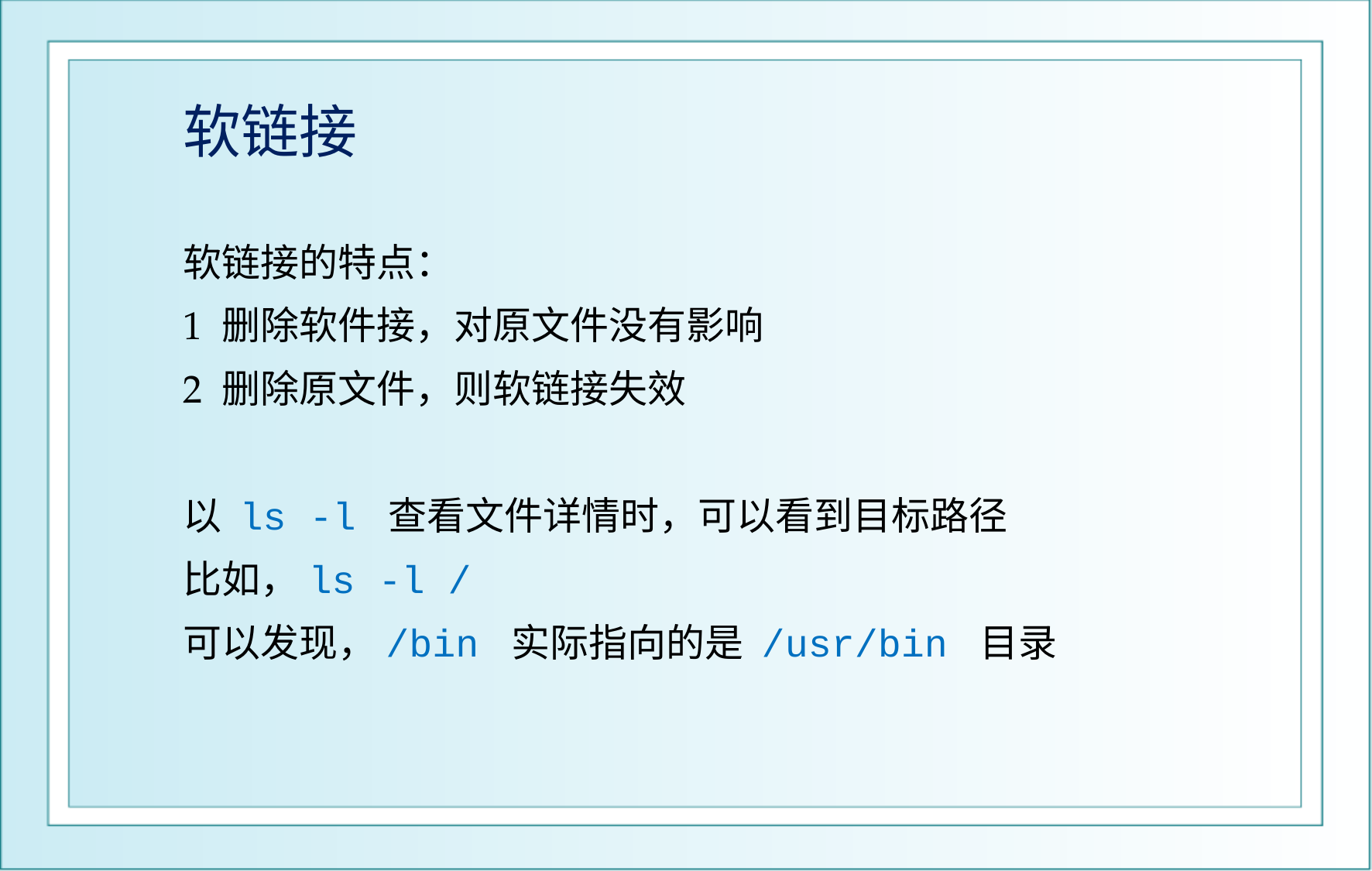

# 软链接
软链接的特点：
1 删除软件接，对原文件没有影响
2 删除原文件，则软链接失效

以 ls -l 查看文件详情时，可以看到目标路径
比如，ls -l /
可以发现，/bin 实际指向的是 /usr/bin 目录